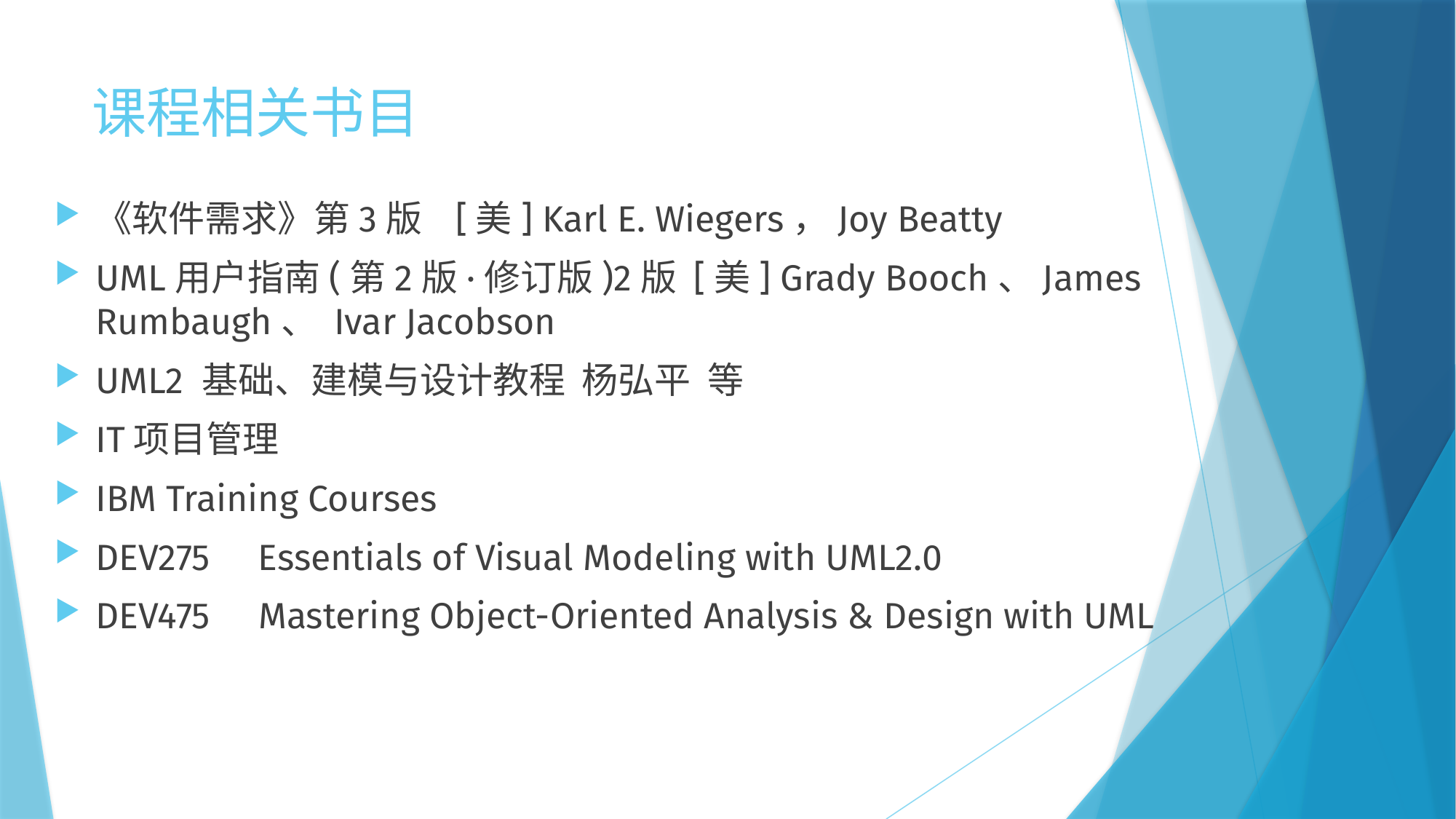

# 课程相关书目
《软件需求》第3版   [美] Karl E. Wiegers，Joy Beatty
UML用户指南(第2版·修订版)2版 [美] Grady Booch、James Rumbaugh、 Ivar Jacobson
UML2 基础、建模与设计教程  杨弘平  等
IT项目管理
IBM Training Courses
DEV275     Essentials of Visual Modeling with UML2.0
DEV475     Mastering Object-Oriented Analysis & Design with UML